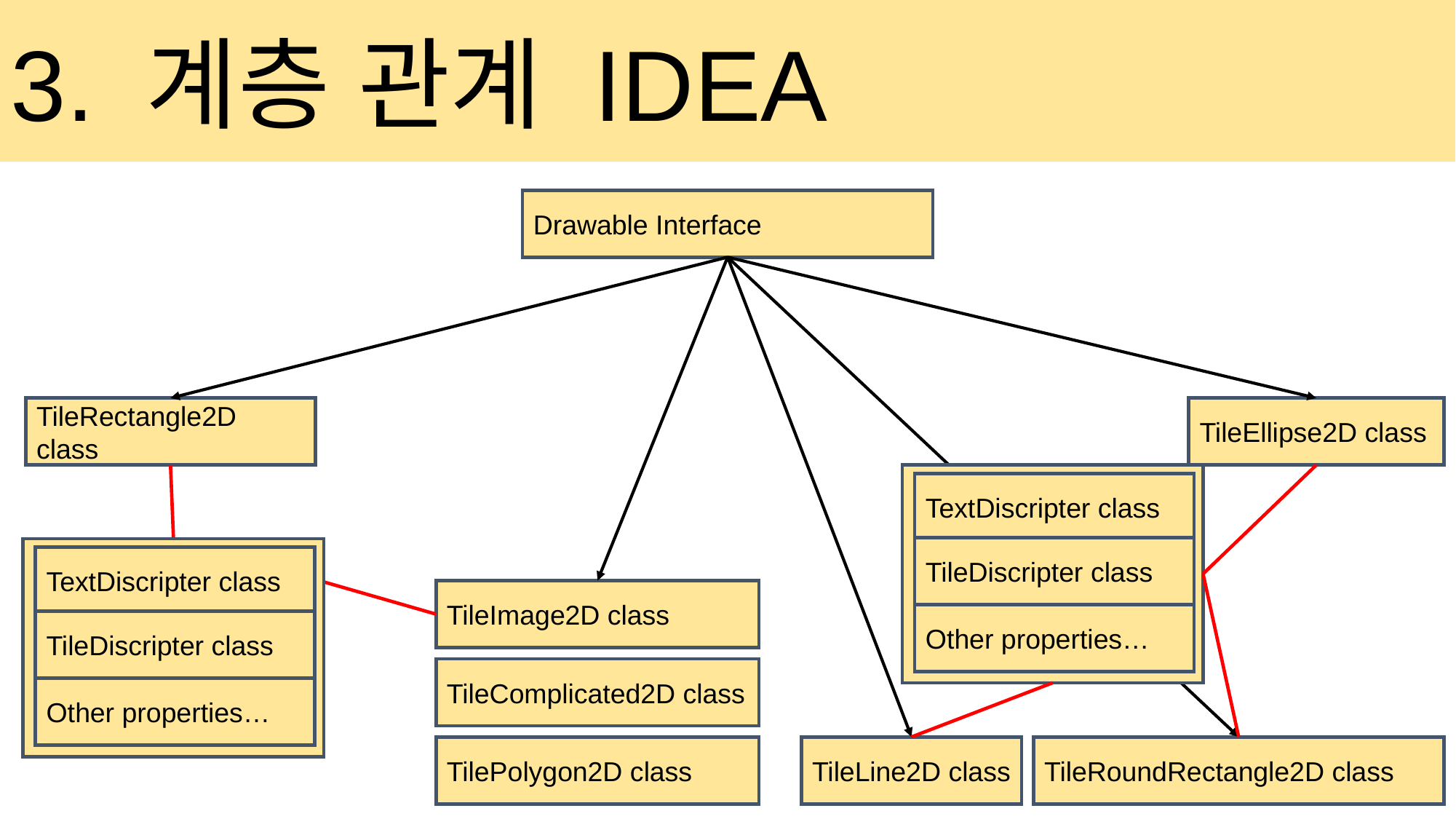

3. 계층 관계 IDEA
Drawable Interface
TileRectangle2D class
TileEllipse2D class

TextDiscripter class
TileDiscripter class
Other properties…

TextDiscripter class
TileDiscripter class
Other properties…
TileImage2D class
TileComplicated2D class
TilePolygon2D class
TileLine2D class
TileRoundRectangle2D class